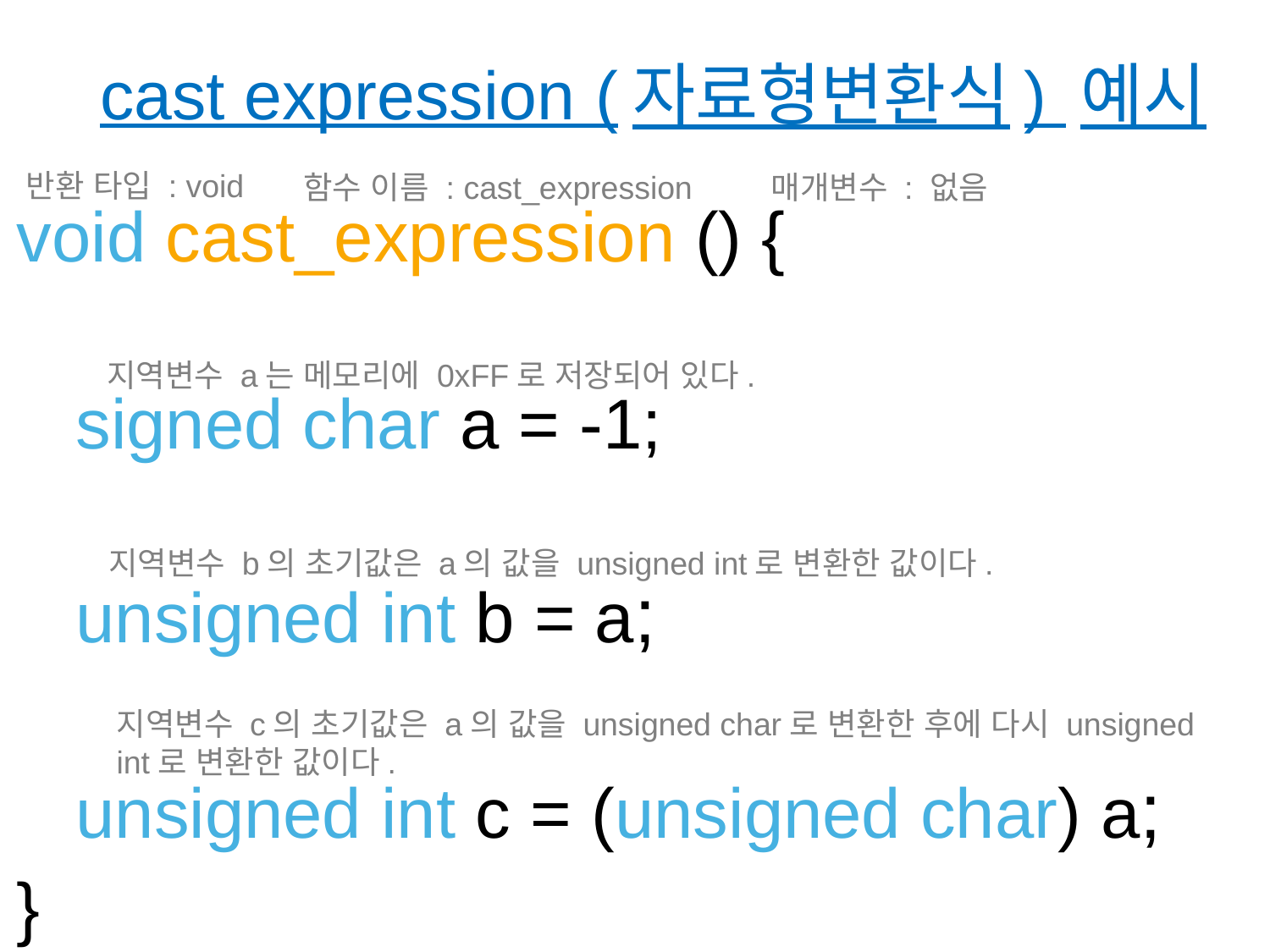

# cast expression (자료형변환식) 예시
반환 타입 : void
함수 이름 : cast_expression
매개변수 : 없음
void cast_expression () {

   signed char a = -1;

   unsigned int b = a;

   unsigned int c = (unsigned char) a;
}
지역변수 a는 메모리에 0xFF로 저장되어 있다.
지역변수 b의 초기값은 a의 값을 unsigned int로 변환한 값이다.
지역변수 c의 초기값은 a의 값을 unsigned char로 변환한 후에 다시 unsigned
int로 변환한 값이다.